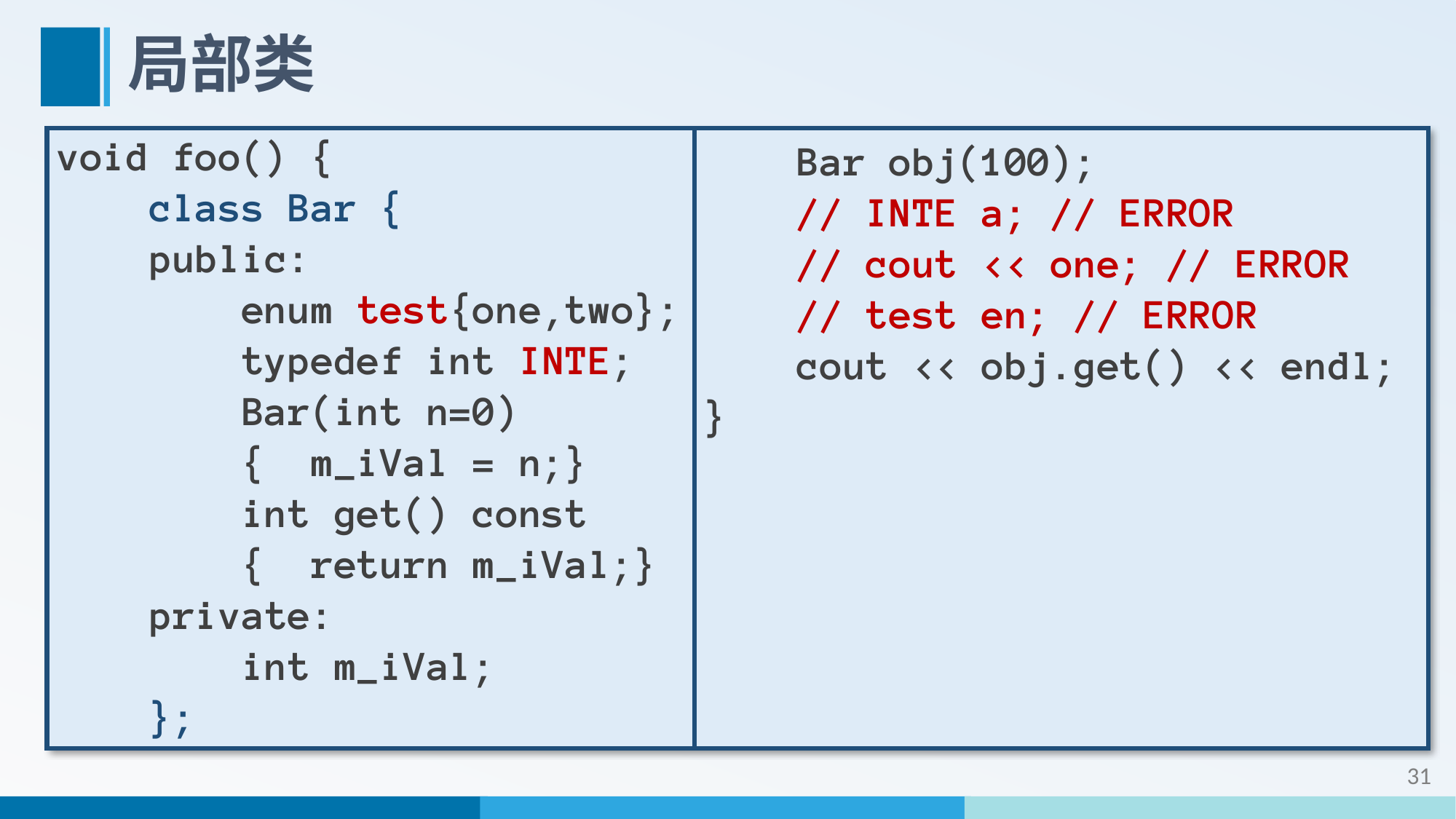

# 局部类
void foo() {
    class Bar {
    public:
        enum test{one,two};
        typedef int INTE;
        Bar(int n=0)
        {  m_iVal = n;}
        int get() const
        {  return m_iVal;}
    private:
        int m_iVal;
    };

    Bar obj(100);
    // INTE a; // ERROR
    // cout << one; // ERROR
    // test en; // ERROR
    cout << obj.get() << endl;
}